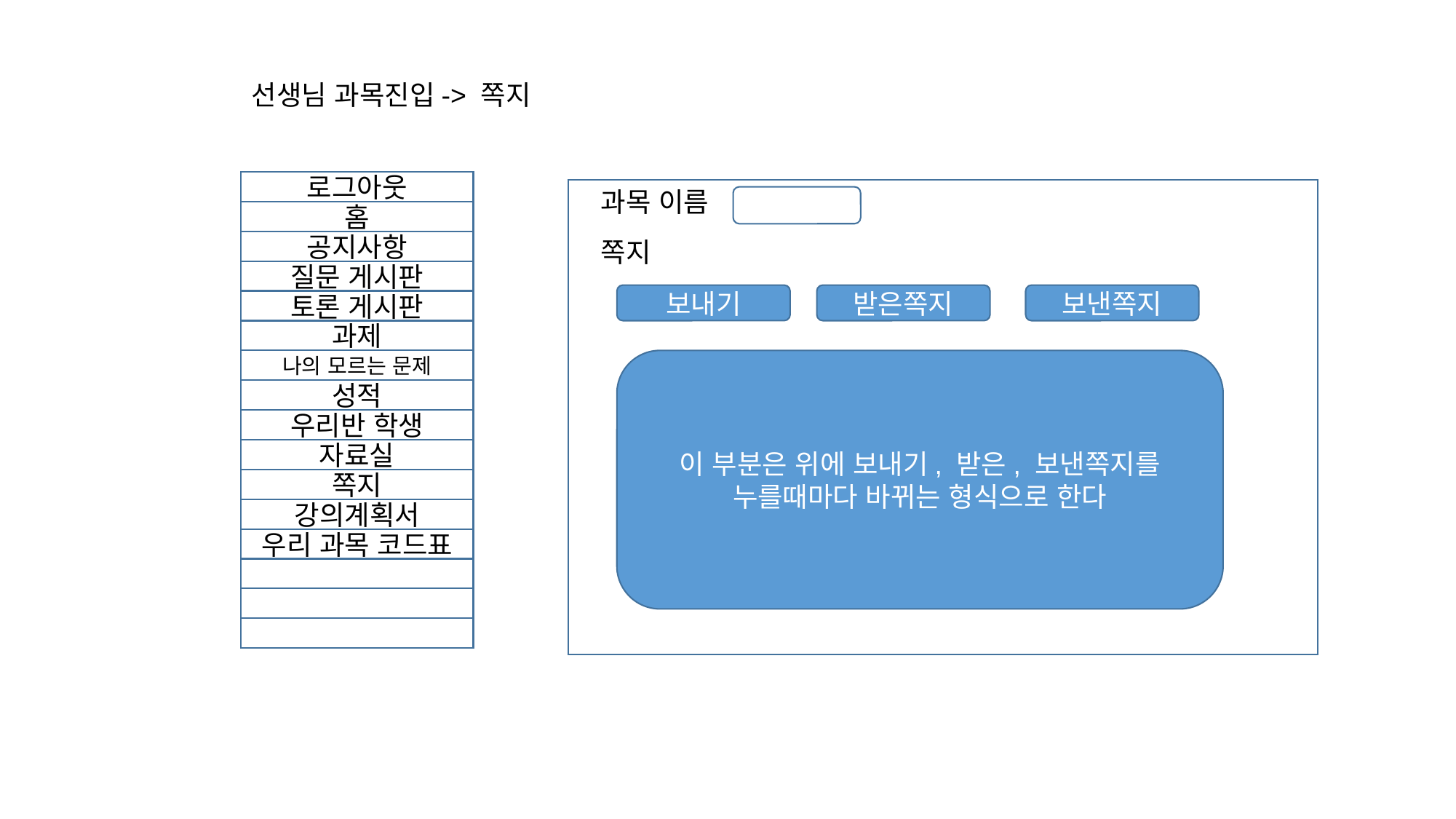

선생님 과목진입-> 쪽지

로그아웃
홈
공지사항
질문 게시판
토론 게시판
과제
나의 모르는 문제
성적
우리반 학생
자료실
쪽지
강의계획서
우리 과목 코드표

과목 이름

쪽지
보내기
받은쪽지
보낸쪽지
이 부분은 위에 보내기, 받은, 보낸쪽지를 누를때마다 바뀌는 형식으로 한다